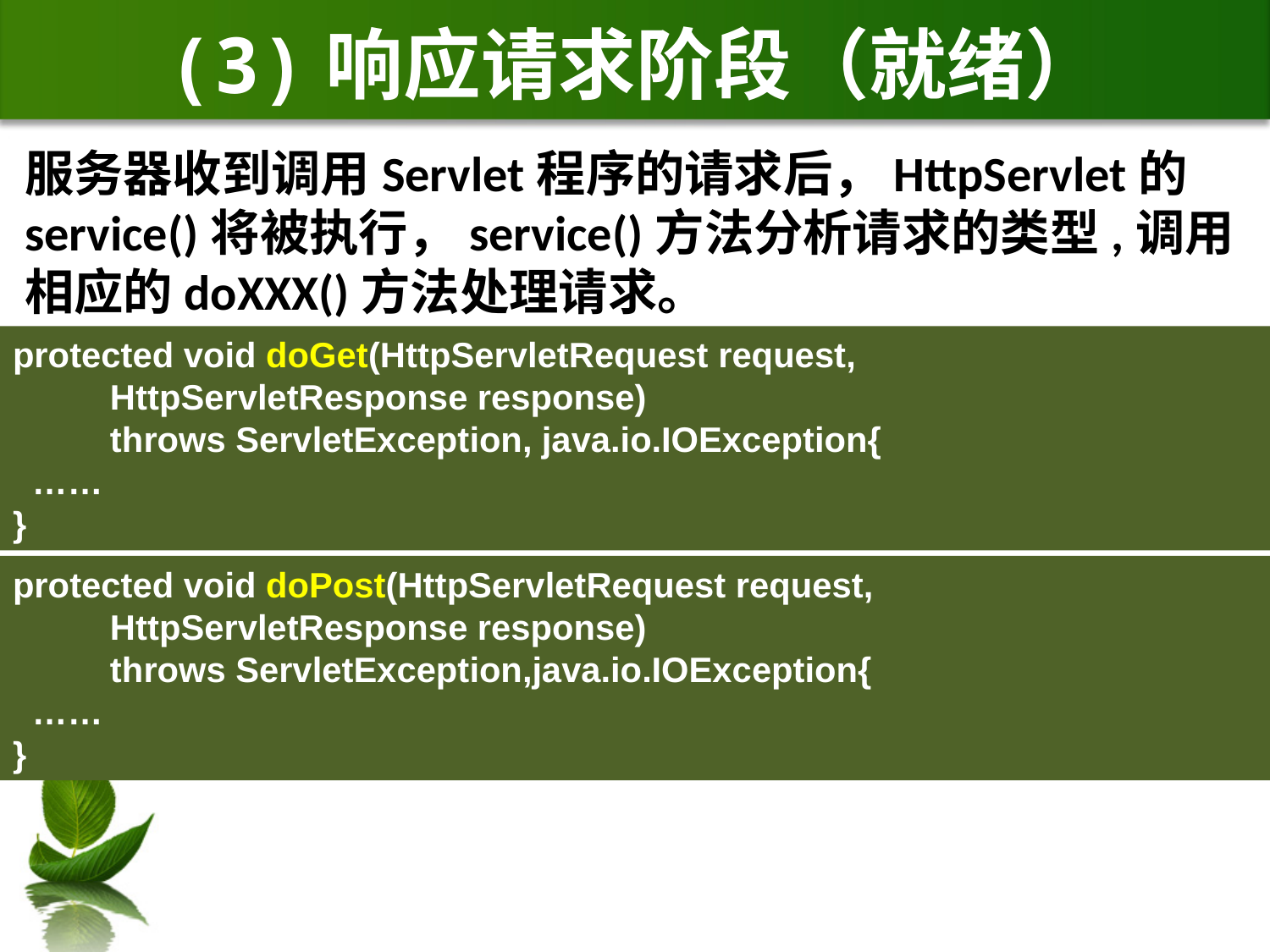

# (3)响应请求阶段（就绪）
服务器收到调用Servlet程序的请求后，HttpServlet的service()将被执行，service()方法分析请求的类型,调用相应的doXXX()方法处理请求。
protected void doGet(HttpServletRequest request,
          HttpServletResponse response)
          throws ServletException, java.io.IOException{
  ……
}
protected void doPost(HttpServletRequest request,
          HttpServletResponse response)
          throws ServletException,java.io.IOException{
  ……
}